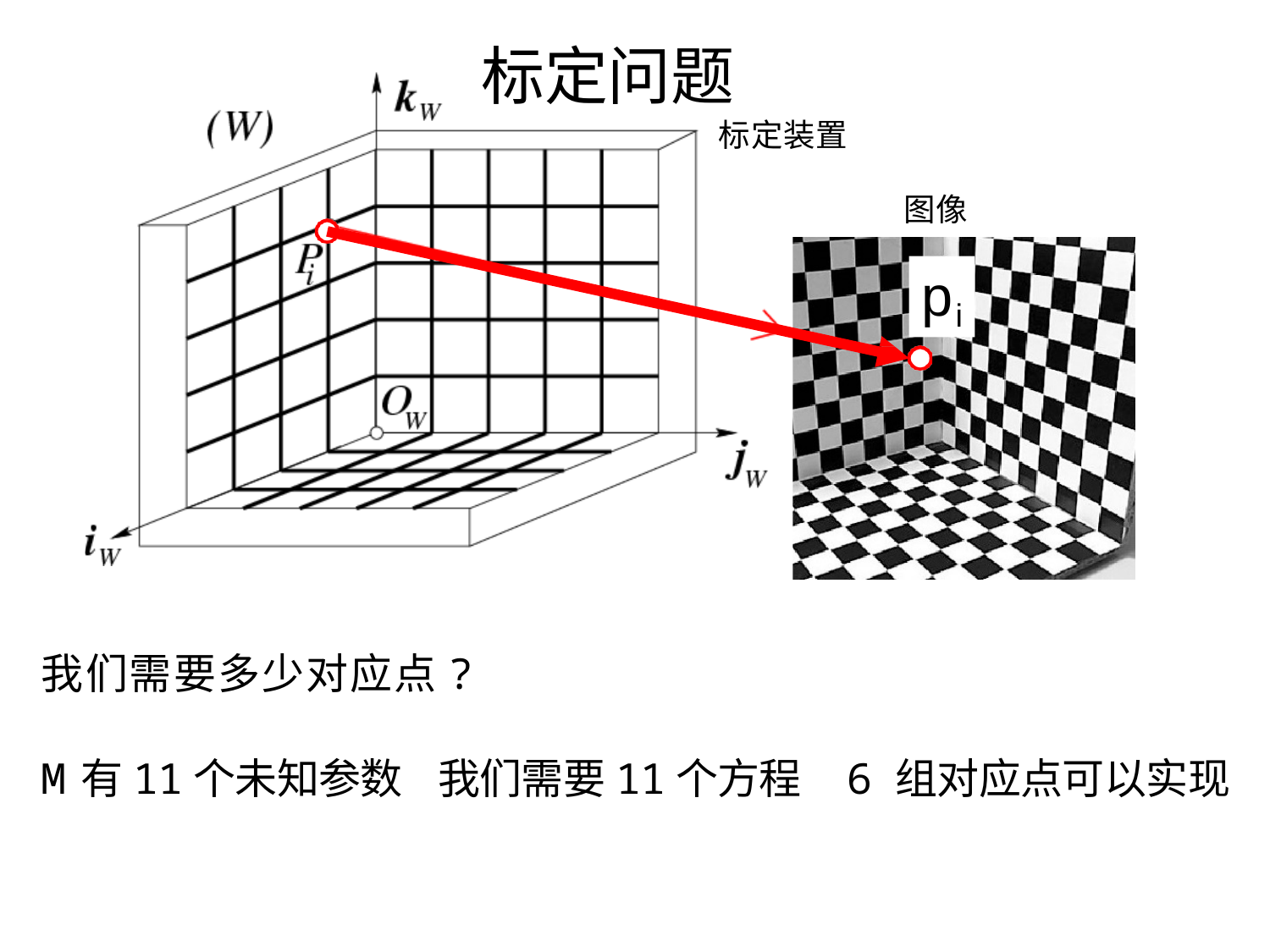

# 标定问题

标定装置
image

图像

jjCC
ppii

pi

我们需要多少对应点?

M有11个未知参数    我们需要11个方程    6组对应点可以实现